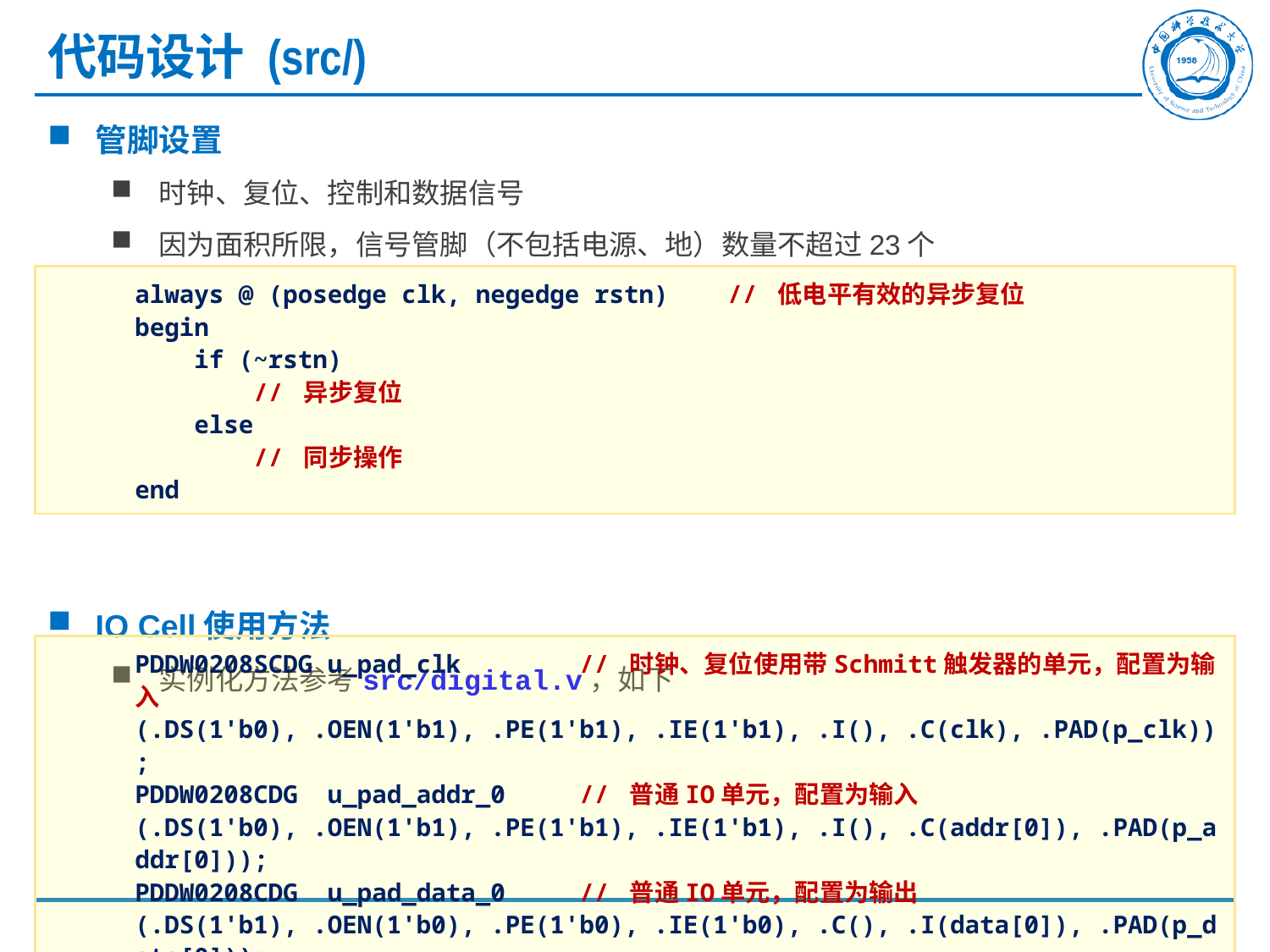

# 代码设计 (src/)
管脚设置
时钟、复位、控制和数据信号
因为面积所限，信号管脚（不包括电源、地）数量不超过23个

IO Cell使用方法
实例化方法参考src/digital.v，如下

always @ (posedge clk, negedge rstn)    // 低电平有效的异步复位
begin
    if (~rstn)
        // 异步复位
    else
        // 同步操作
end
PDDW0208SCDG u_pad_clk        // 时钟、复位使用带Schmitt触发器的单元，配置为输入 (.DS(1'b0), .OEN(1'b1), .PE(1'b1), .IE(1'b1), .I(), .C(clk), .PAD(p_clk));
PDDW0208CDG  u_pad_addr_0     // 普通IO单元，配置为输入 (.DS(1'b0), .OEN(1'b1), .PE(1'b1), .IE(1'b1), .I(), .C(addr[0]), .PAD(p_addr[0]));
PDDW0208CDG  u_pad_data_0     // 普通IO单元，配置为输出 (.DS(1'b1), .OEN(1'b0), .PE(1'b0), .IE(1'b0), .C(), .I(data[0]), .PAD(p_data[0]));